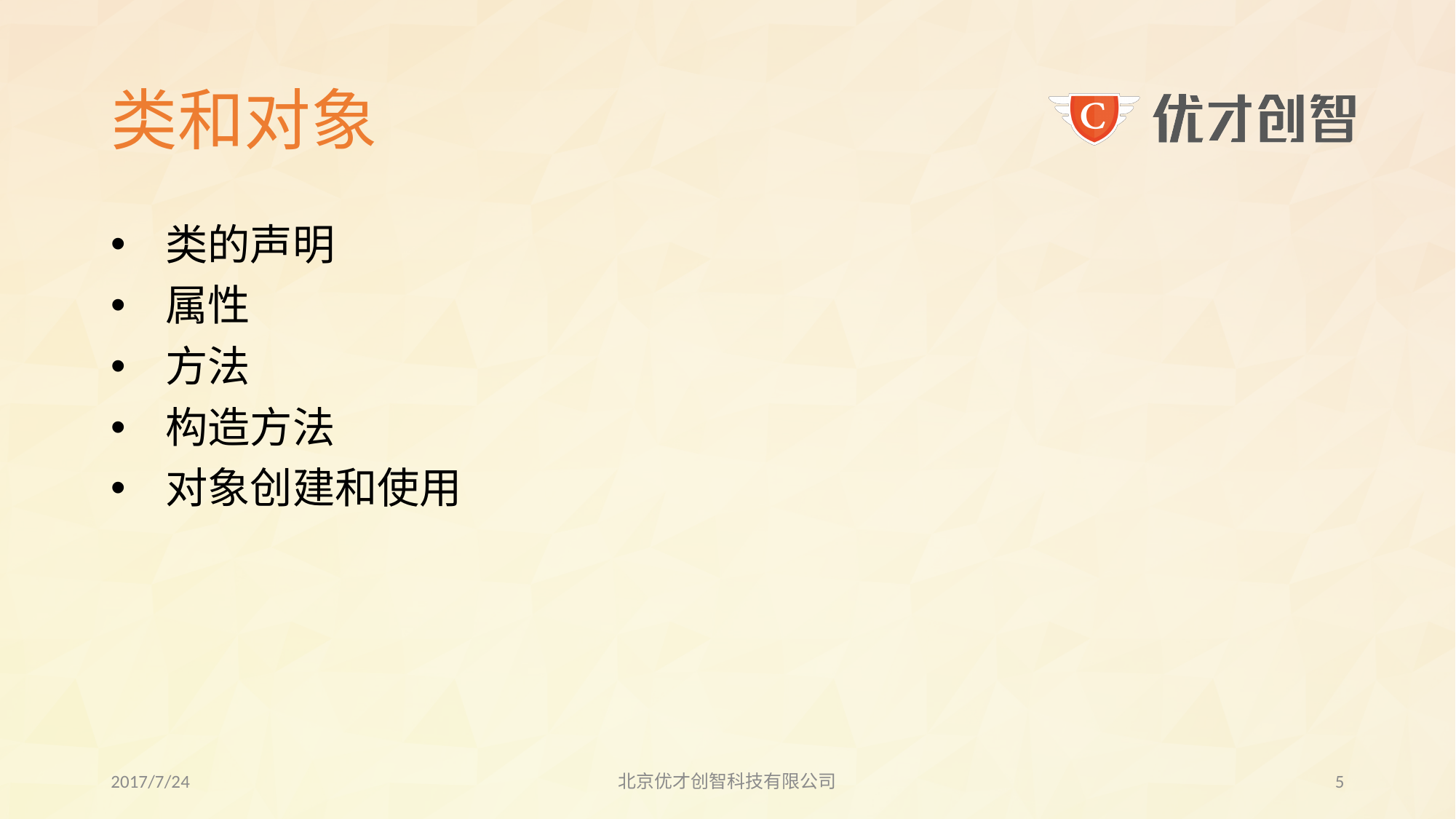

# 类和对象
类的声明
属性
方法
构造方法
对象创建和使用

2017/7/24
北京优才创智科技有限公司
5